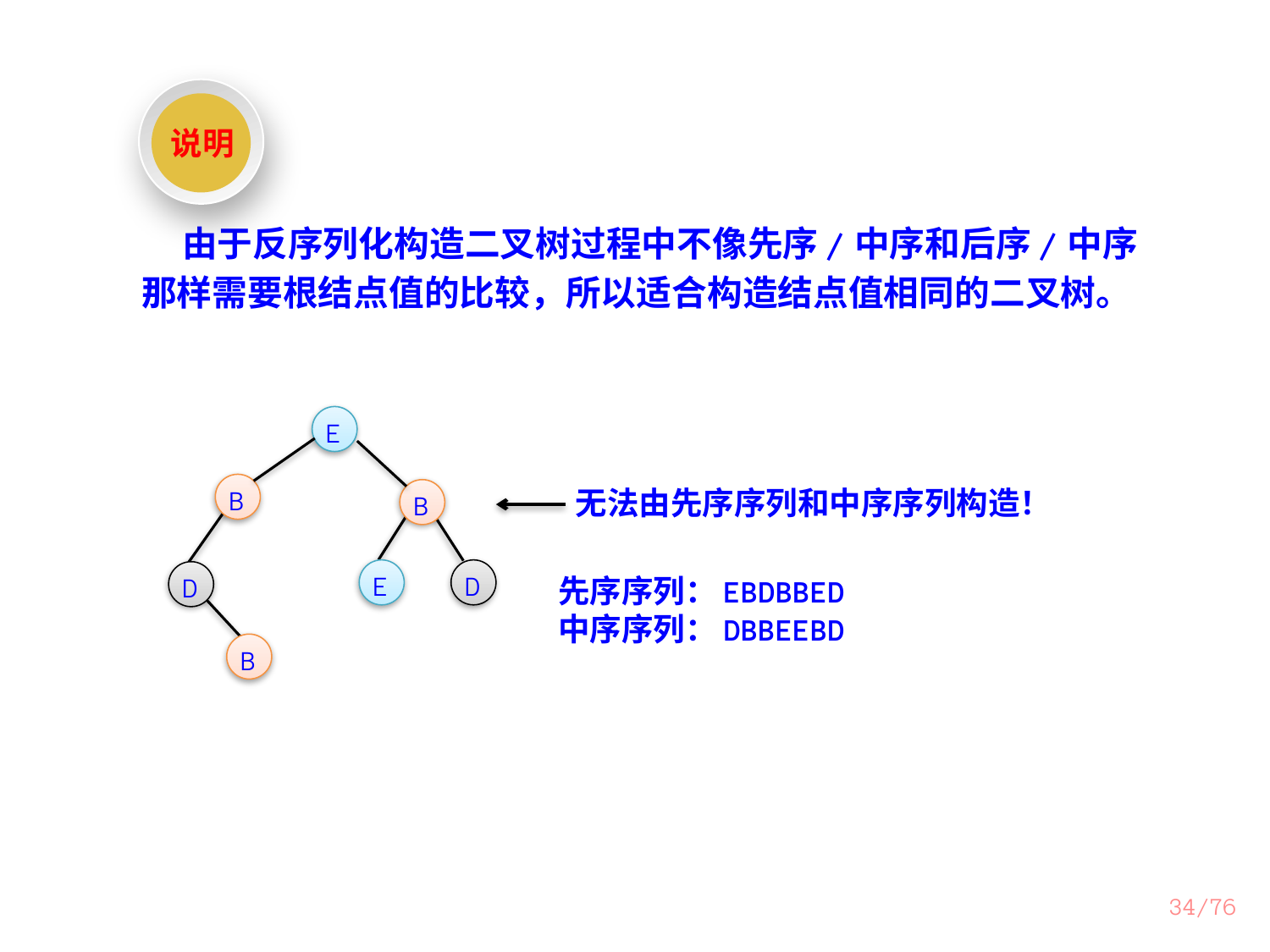

说明
    由于反序列化构造二叉树过程中不像先序/中序和后序/中序那样需要根结点值的比较，所以适合构造结点值相同的二叉树。
E
B
B

E
D
D

B
无法由先序序列和中序序列构造！
先序序列：EBDBBED
中序序列：DBBEEBD
34/76